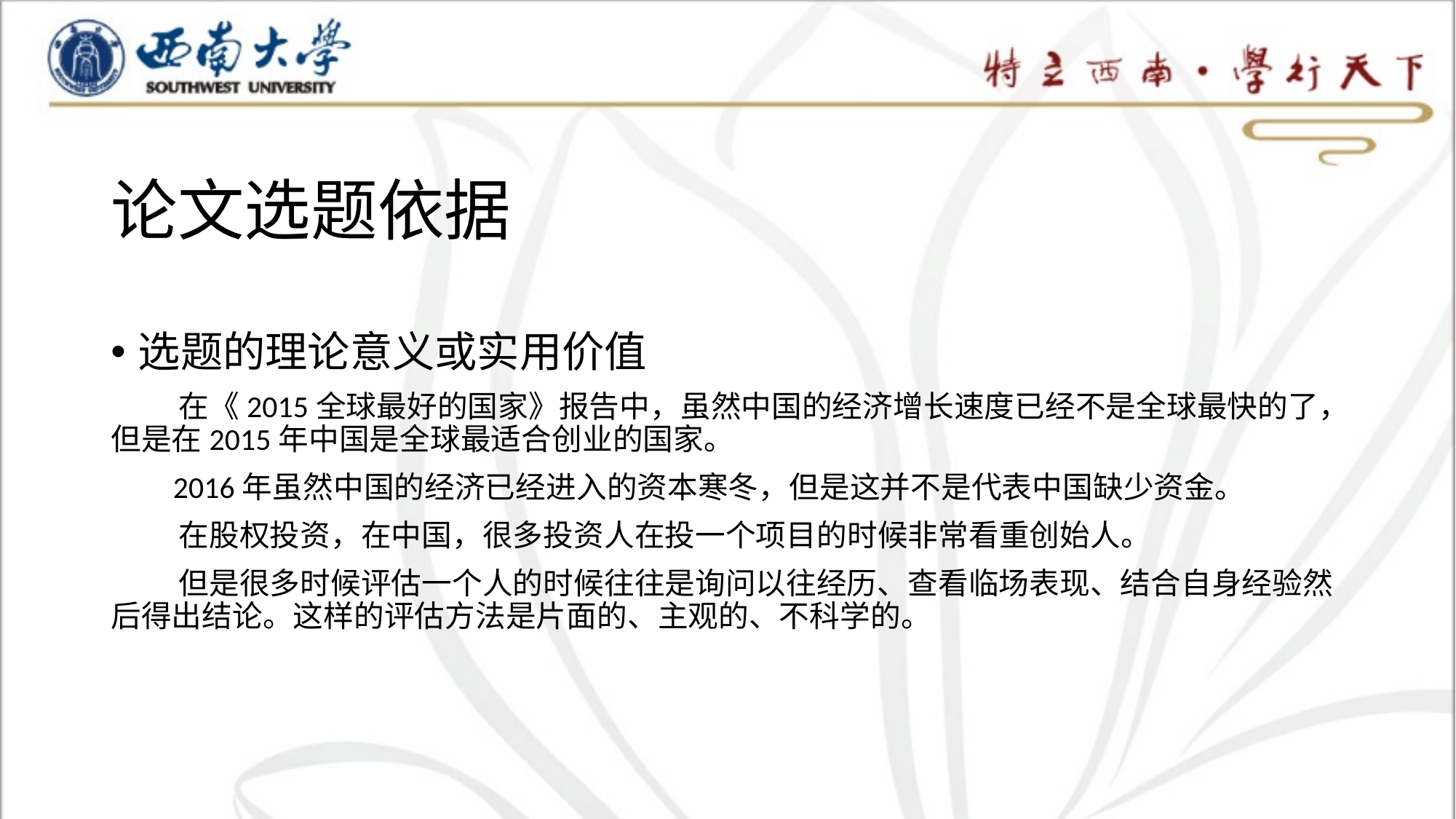

# 论文选题依据
选题的理论意义或实用价值
         在《2015全球最好的国家》报告中，虽然中国的经济增长速度已经不是全球最快的了，但是在2015年中国是全球最适合创业的国家。
         2016年虽然中国的经济已经进入的资本寒冬，但是这并不是代表中国缺少资金。
         在股权投资，在中国，很多投资人在投一个项目的时候非常看重创始人。
         但是很多时候评估一个人的时候往往是询问以往经历、查看临场表现、结合自身经验然后得出结论。这样的评估方法是片面的、主观的、不科学的。